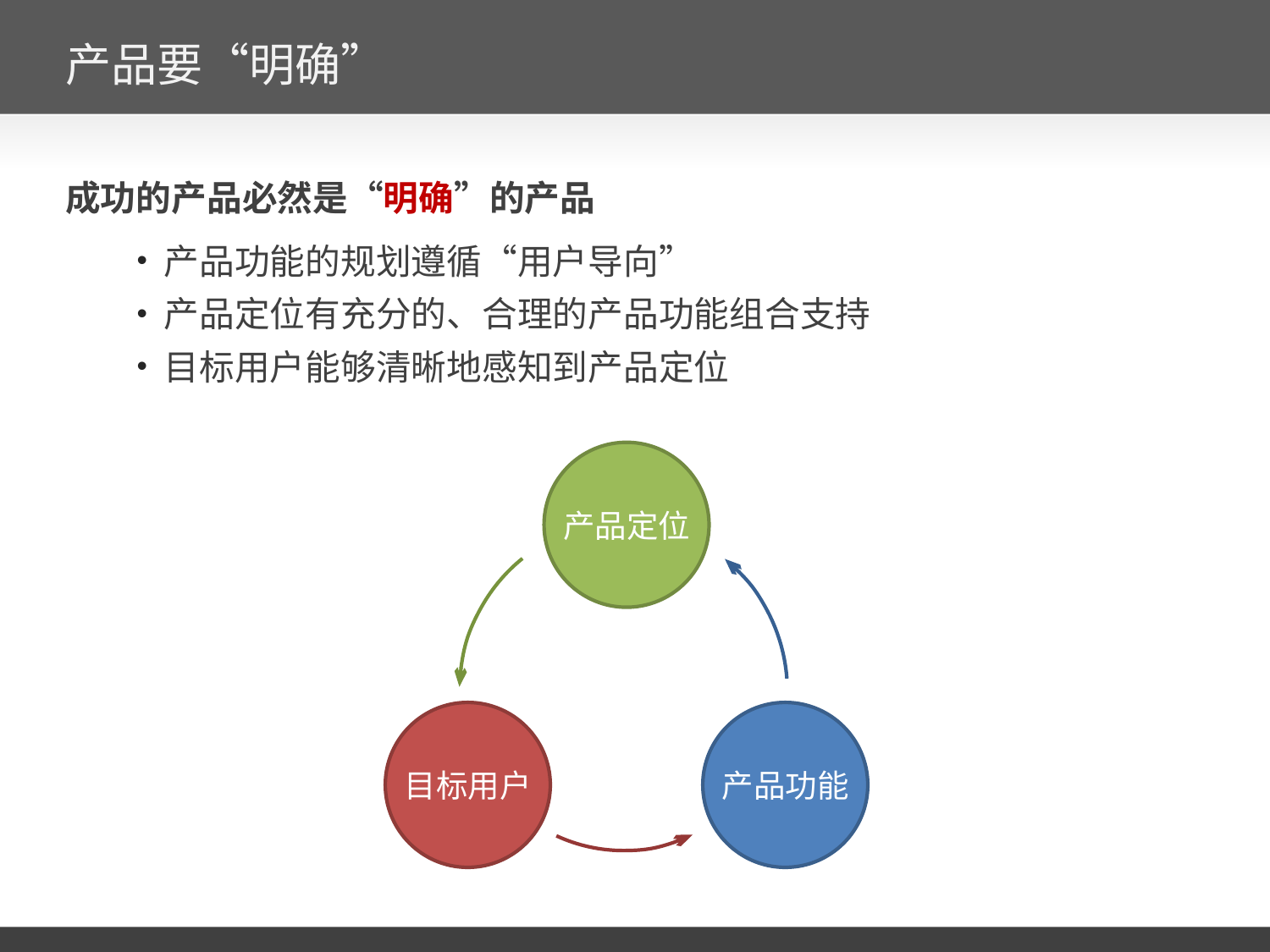

# 产品要“明确”
成功的产品必然是“明确”的产品
 产品功能的规划遵循“用户导向”
 产品定位有充分的、合理的产品功能组合支持
 目标用户能够清晰地感知到产品定位
产品定位

目标用户
产品功能